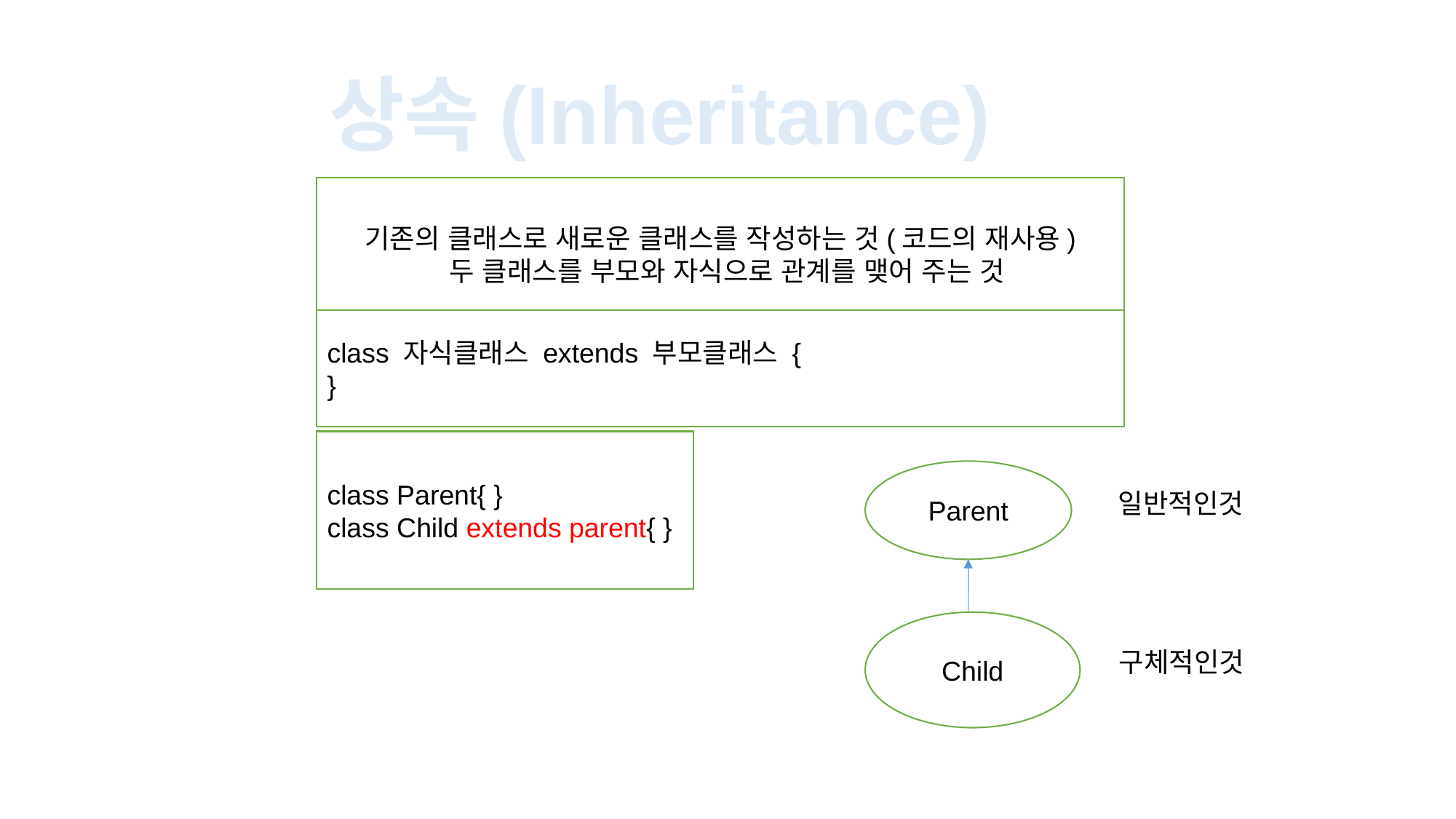

상속(Inheritance)

기존의 클래스로 새로운 클래스를 작성하는 것(코드의 재사용)
 두 클래스를 부모와 자식으로 관계를 맺어 주는 것
class 자식클래스 extends 부모클래스 {
}
class Parent{ }
class Child extends parent{ }
Parent
일반적인것
Child
구체적인것